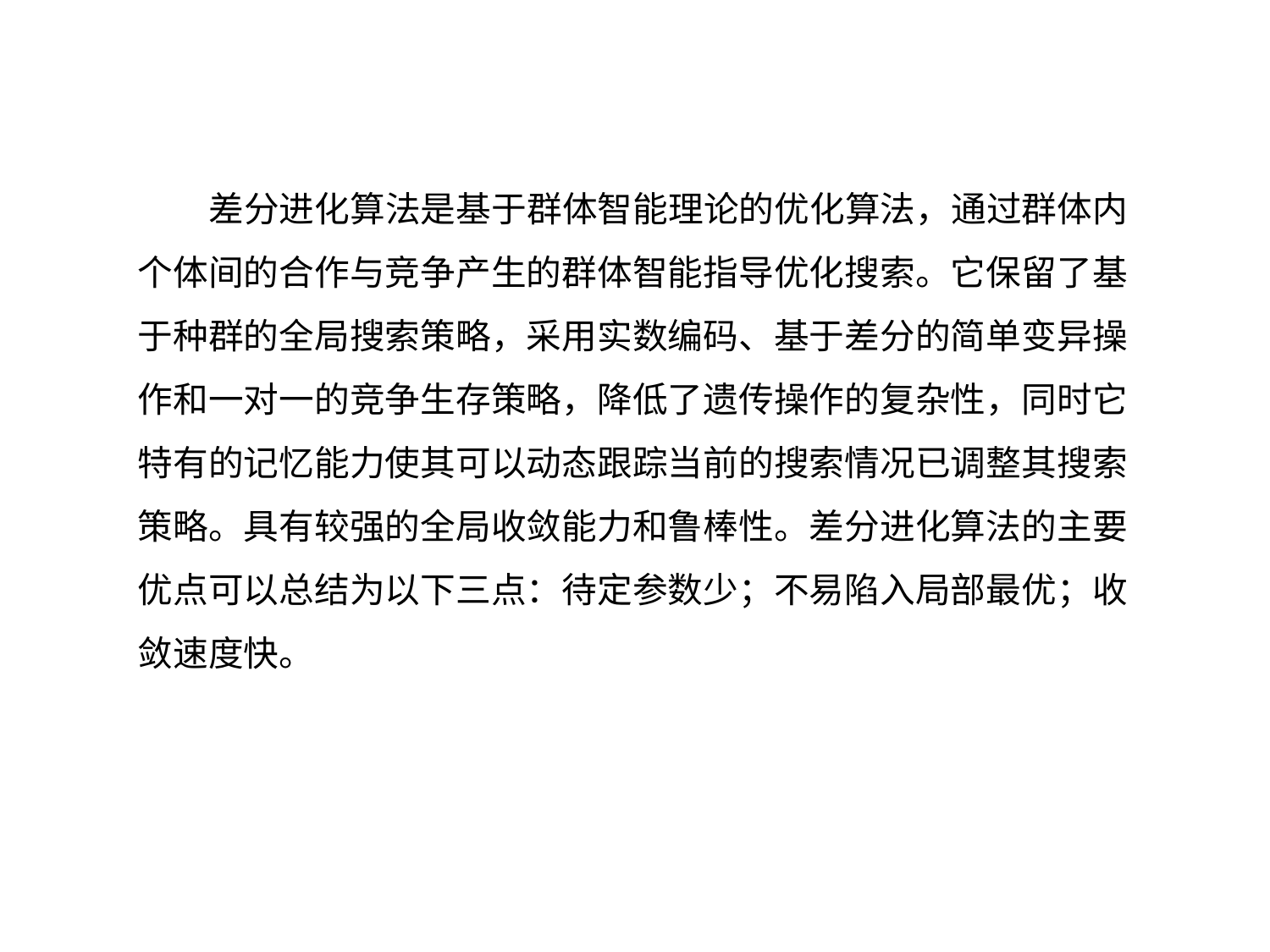

差分进化算法是基于群体智能理论的优化算法，通过群体内个体间的合作与竞争产生的群体智能指导优化搜索。它保留了基于种群的全局搜索策略，采用实数编码、基于差分的简单变异操作和一对一的竞争生存策略，降低了遗传操作的复杂性，同时它特有的记忆能力使其可以动态跟踪当前的搜索情况已调整其搜索策略。具有较强的全局收敛能力和鲁棒性。差分进化算法的主要优点可以总结为以下三点：待定参数少；不易陷入局部最优；收敛速度快。